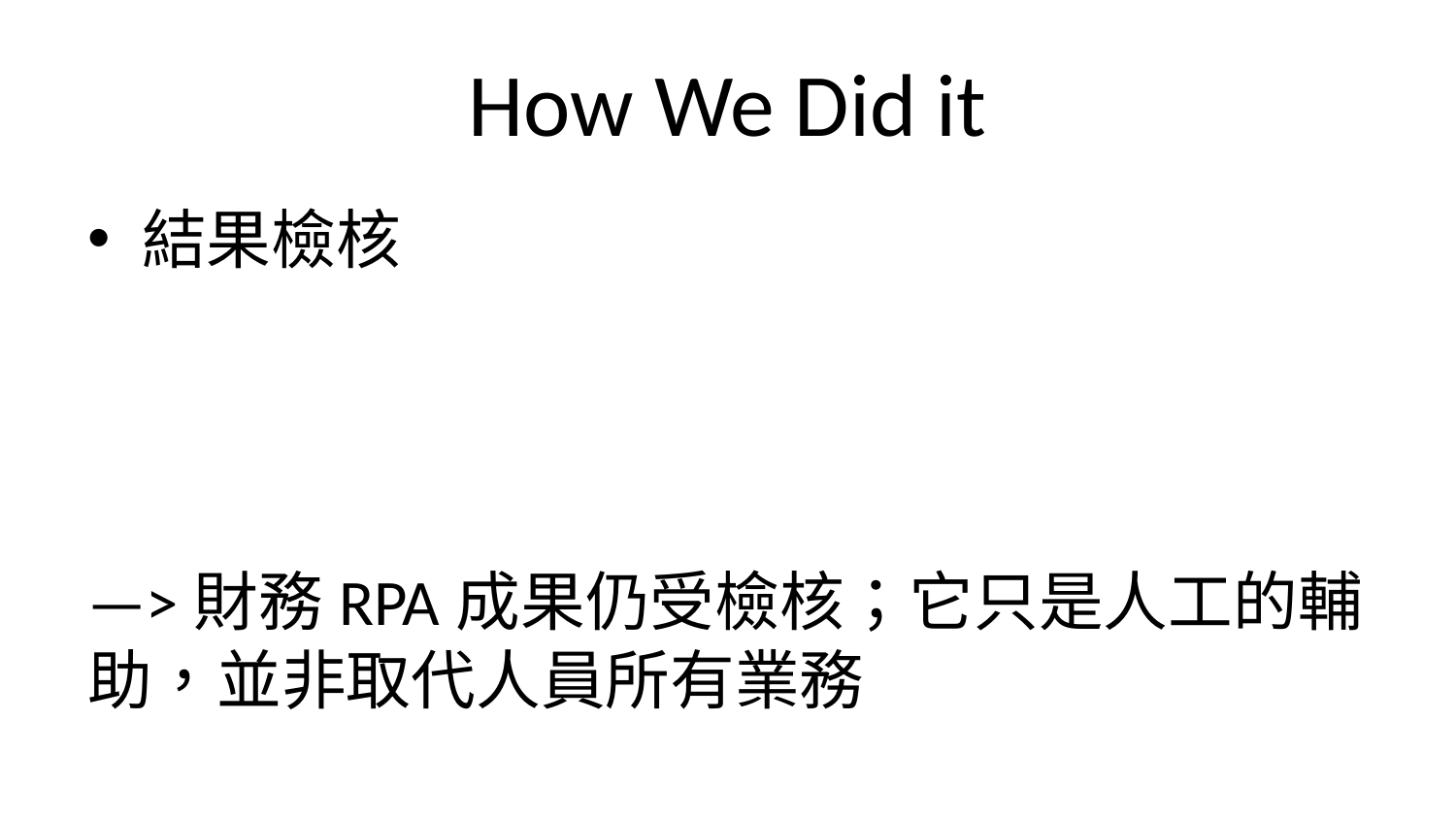

# How We Did it
結果檢核

—>財務RPA成果仍受檢核；它只是人工的輔助，並非取代人員所有業務